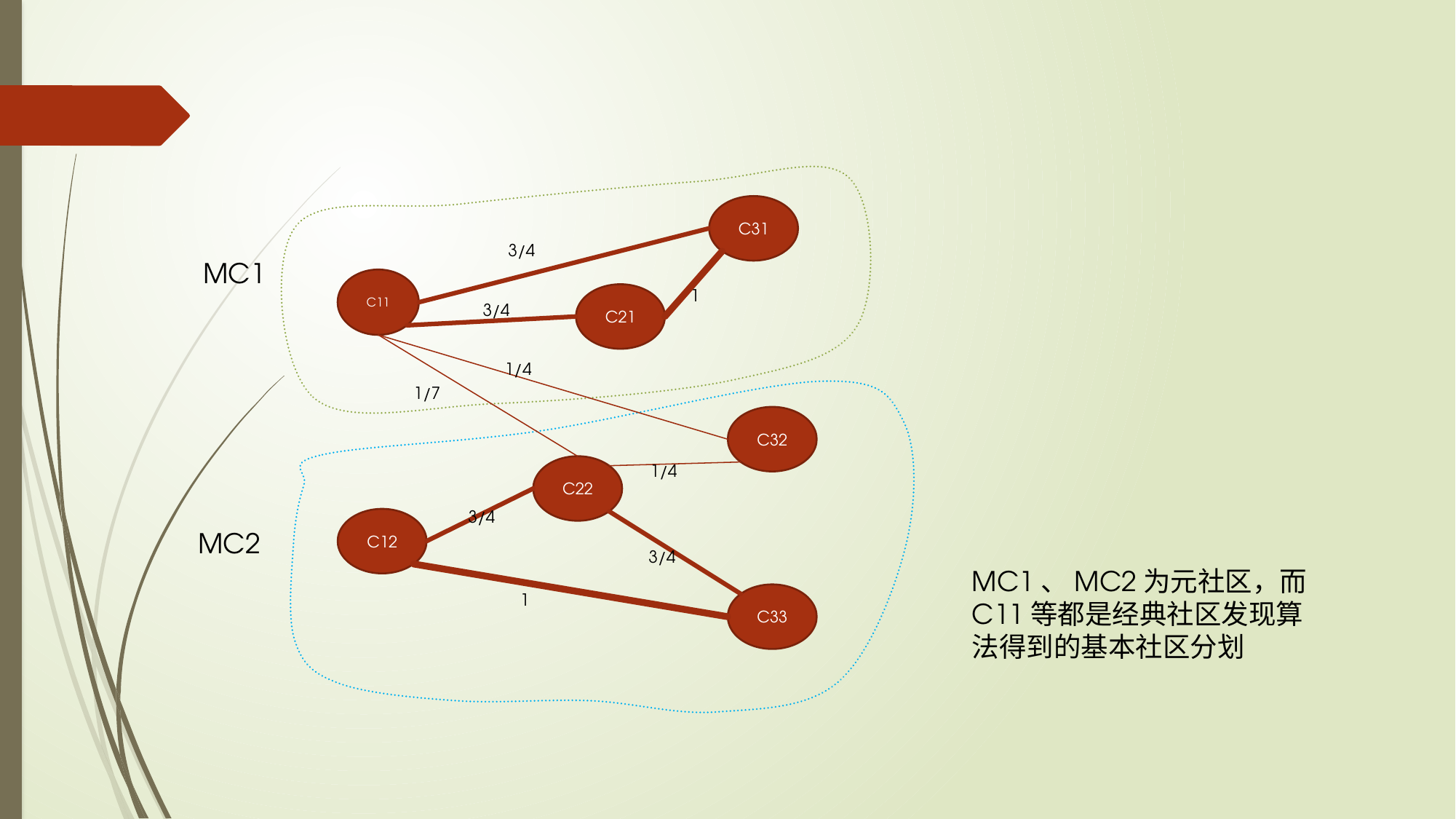

C31
3/4
C11
1
C21
3/4
1/4
C32
1/4
C22
3/4
C12
3/4
1
C33
MC1
MC2

1/7
MC1、MC2为元社区，而C11等都是经典社区发现算法得到的基本社区分划